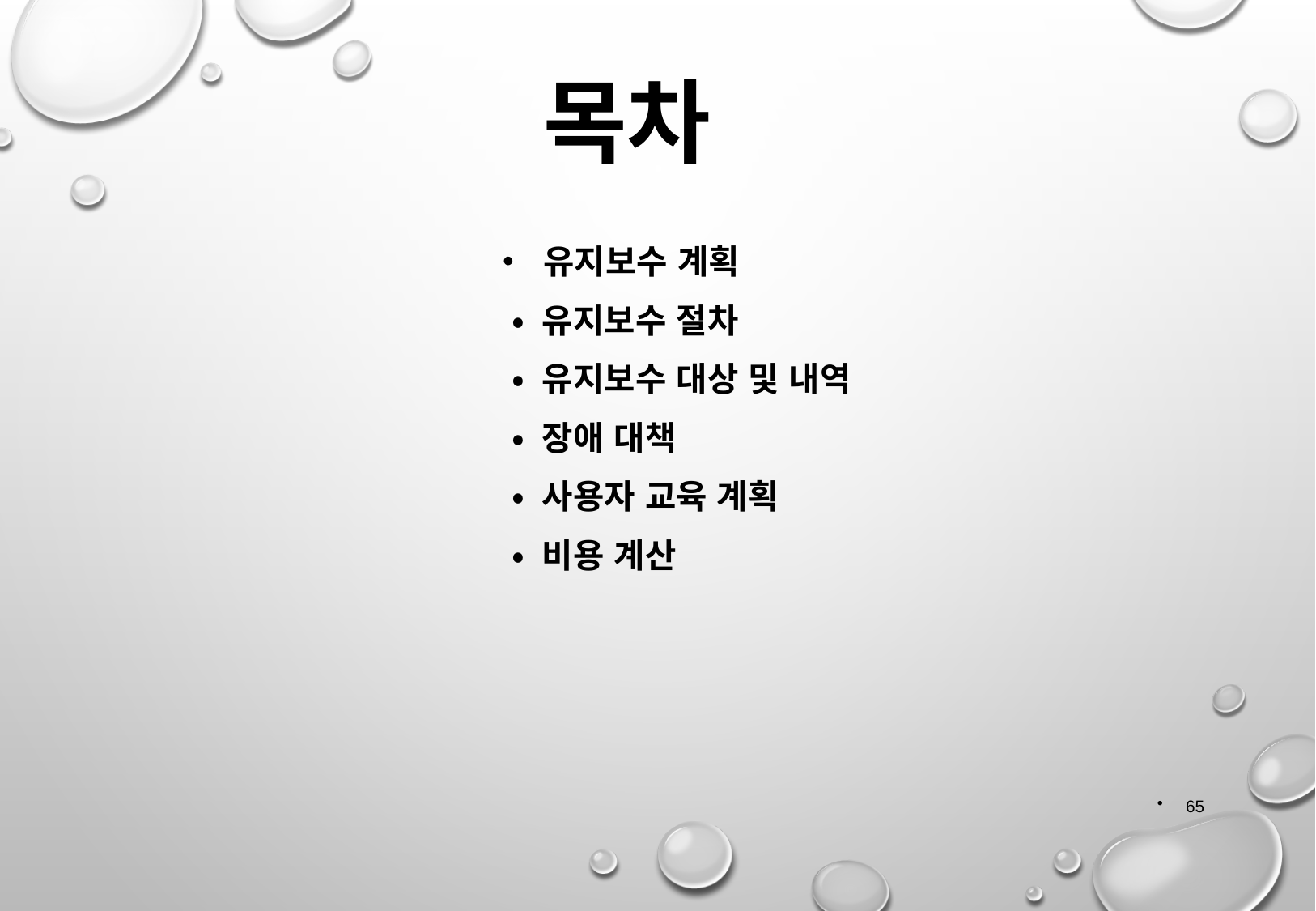

목차

           • 유지보수 계획
           • 유지보수 절차
           • 유지보수 대상 및 내역
           • 장애 대책
           • 사용자 교육 계획
           • 비용 계산
65